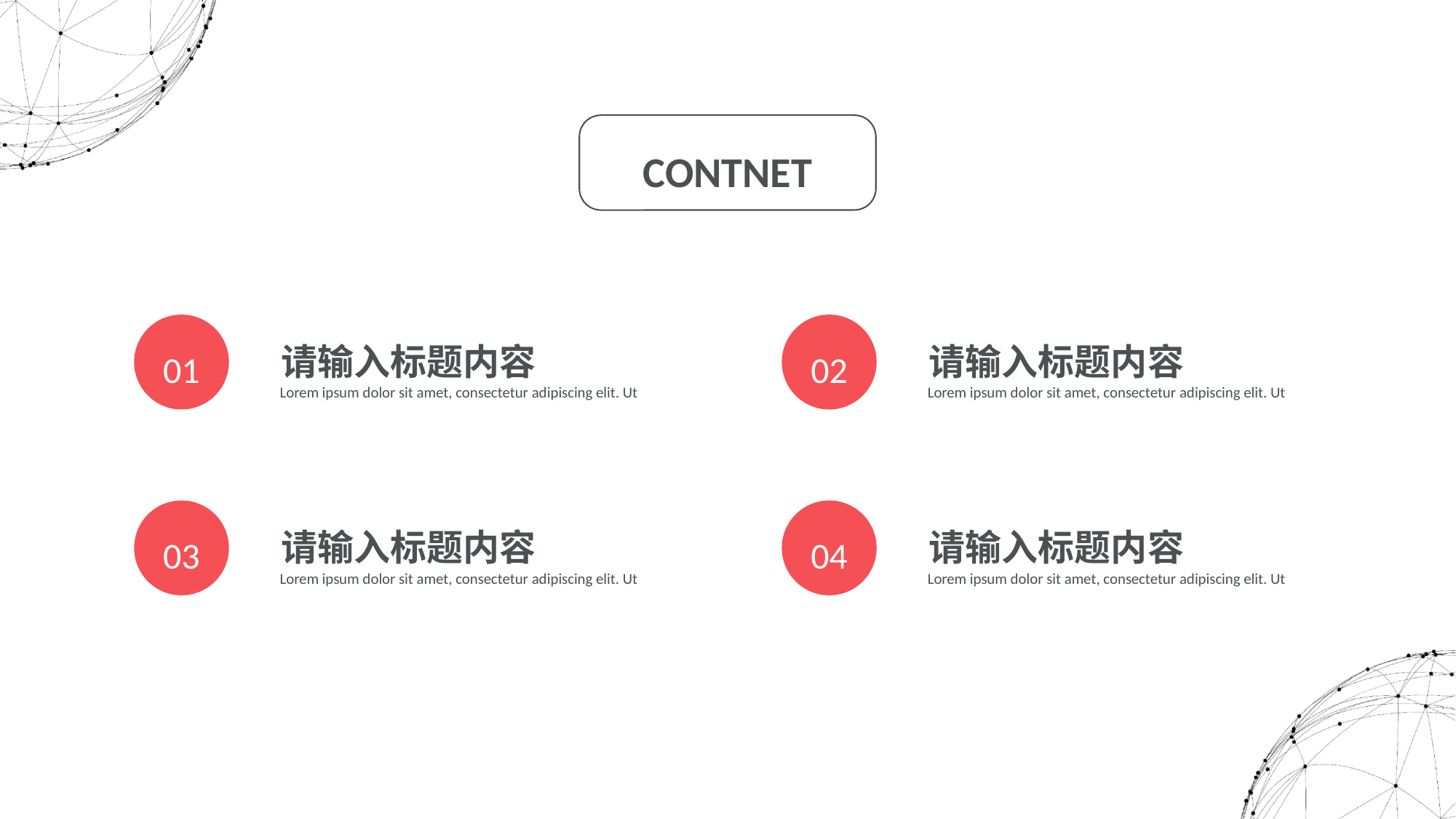

CONTNET
01
02
请输入标题内容
请输入标题内容
Lorem ipsum dolor sit amet, consectetur adipiscing elit. Ut
Lorem ipsum dolor sit amet, consectetur adipiscing elit. Ut
03
04
请输入标题内容
请输入标题内容
Lorem ipsum dolor sit amet, consectetur adipiscing elit. Ut
Lorem ipsum dolor sit amet, consectetur adipiscing elit. Ut